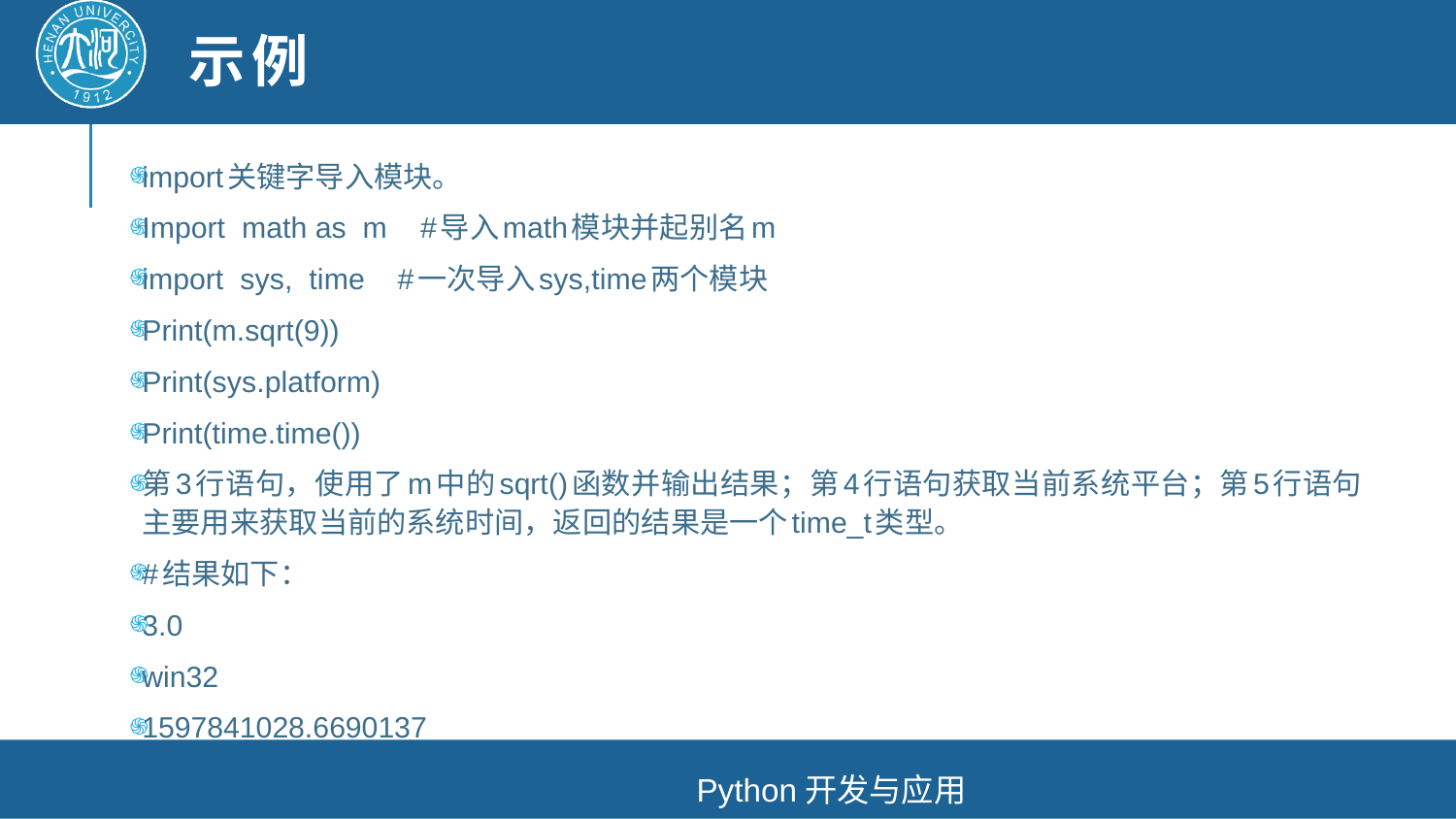

# 示例
import关键字导入模块。
Import  math as  m    #导入math模块并起别名m
import  sys,  time    #一次导入sys,time两个模块
Print(m.sqrt(9))
Print(sys.platform)
Print(time.time())
第3行语句，使用了m中的sqrt()函数并输出结果；第4行语句获取当前系统平台；第5行语句主要用来获取当前的系统时间，返回的结果是一个time_t类型。
#结果如下：
3.0
win32
1597841028.6690137

Python开发与应用
41